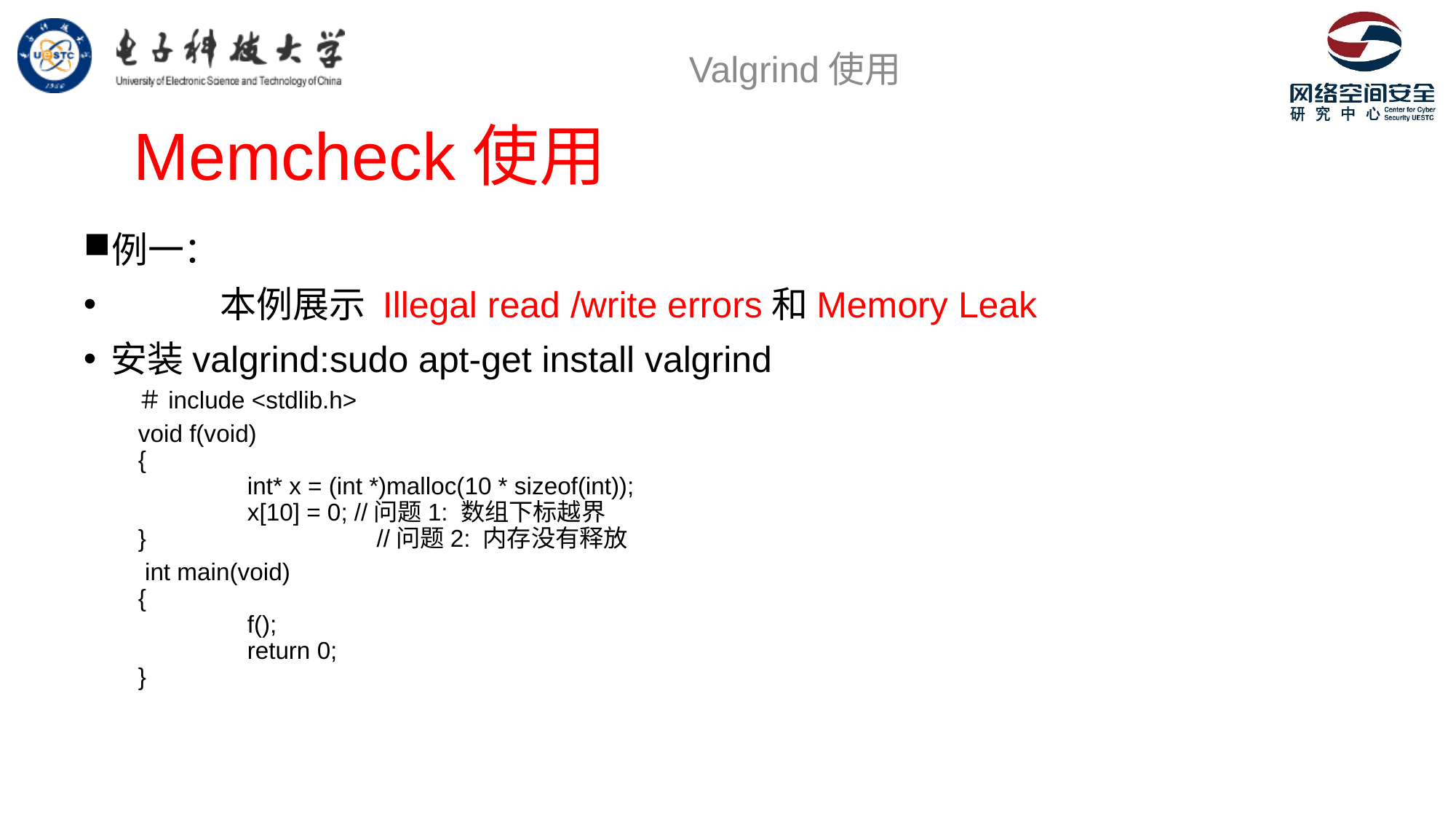

Valgrind使用
# Memcheck使用
例一：
	本例展示 Illegal read /write errors和Memory Leak
安装valgrind:sudo apt-get install valgrind
＃include <stdlib.h>
void f(void)
{
	int* x = (int *)malloc(10 * sizeof(int));
	x[10] = 0; //问题1: 数组下标越界
} 		   //问题2: 内存没有释放
 int main(void)
{
	f();
	return 0;
}